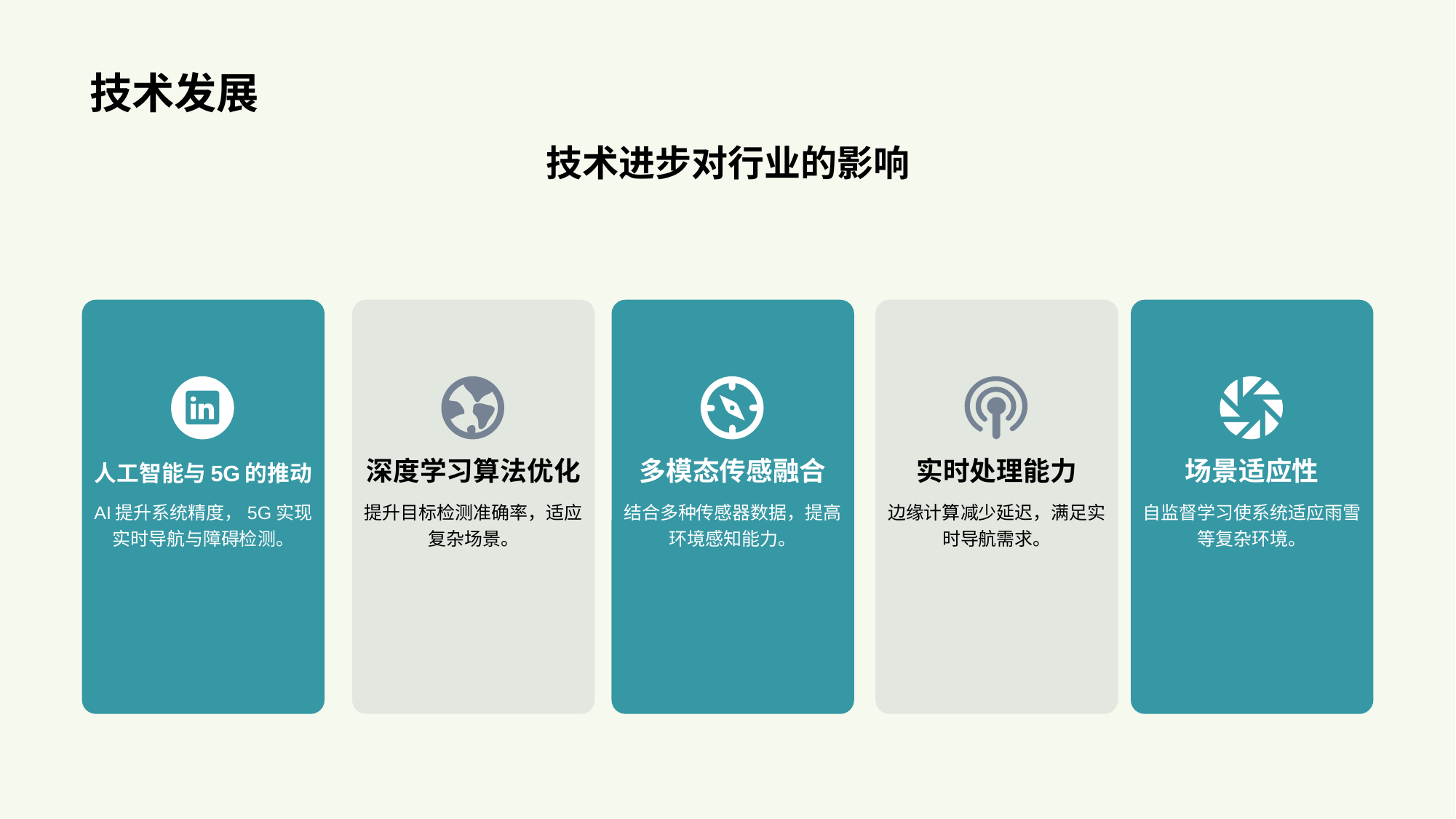

# 技术发展
技术进步对行业的影响

人工智能与5G的推动
AI提升系统精度，5G实现实时导航与障碍检测。

深度学习算法优化
提升目标检测准确率，适应复杂场景。

多模态传感融合
结合多种传感器数据，提高环境感知能力。

实时处理能力
边缘计算减少延迟，满足实时导航需求。

场景适应性
自监督学习使系统适应雨雪等复杂环境。